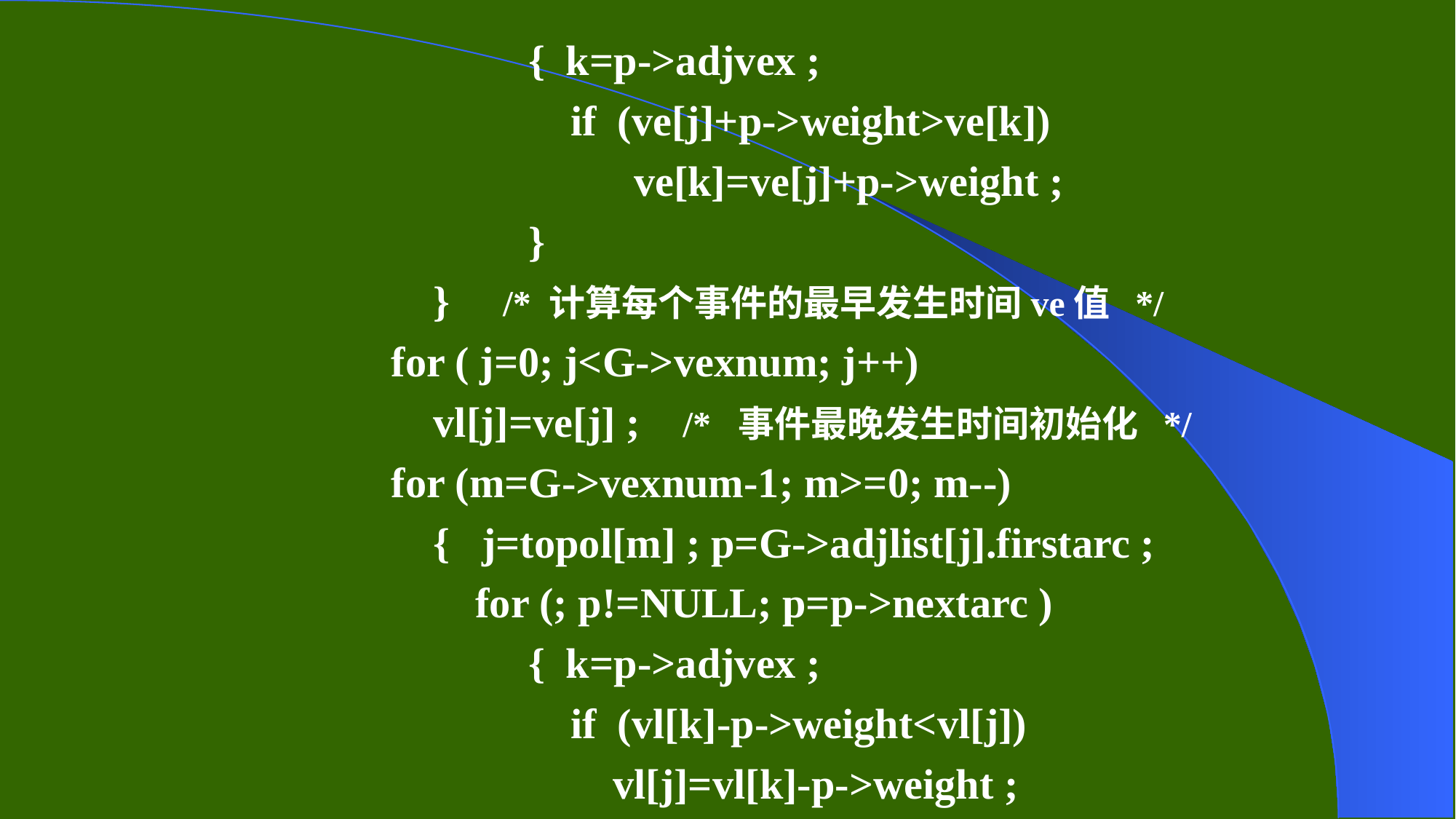

{  k=p->adjvex ;
                 if  (ve[j]+p->weight>ve[k])
                       ve[k]=ve[j]+p->weight ;
             }
    }     /* 计算每个事件的最早发生时间ve值  */
for ( j=0; j<G->vexnum; j++)
    vl[j]=ve[j] ;    /*  事件最晚发生时间初始化  */
for (m=G->vexnum-1; m>=0; m--)
    {   j=topol[m] ; p=G->adjlist[j].firstarc ;
        for (; p!=NULL; p=p->nextarc )
             {  k=p->adjvex ;
                 if  (vl[k]-p->weight<vl[j])
                     vl[j]=vl[k]-p->weight ;